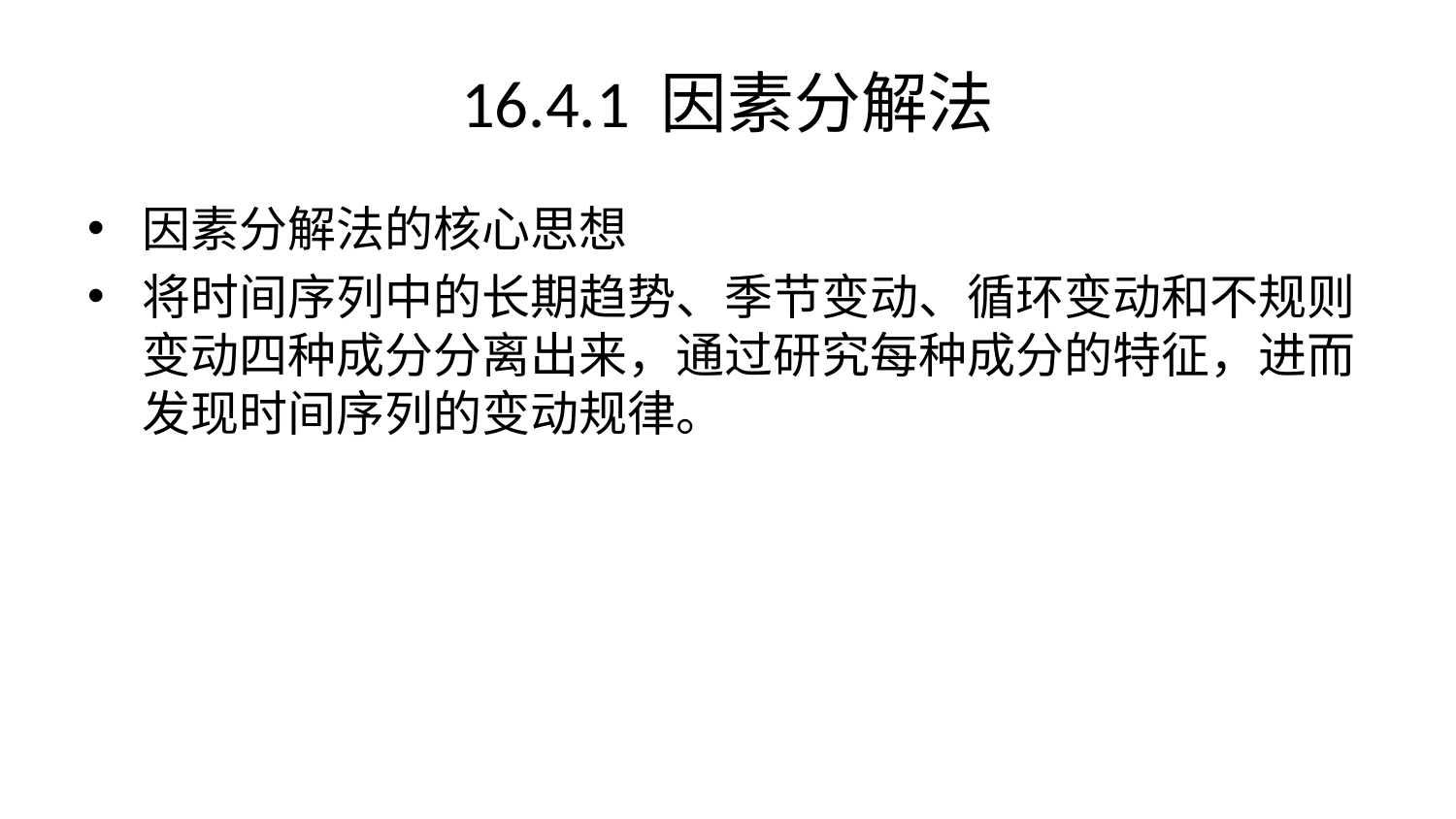

# 16.4.1 因素分解法
因素分解法的核心思想
将时间序列中的长期趋势、季节变动、循环变动和不规则变动四种成分分离出来，通过研究每种成分的特征，进而发现时间序列的变动规律。